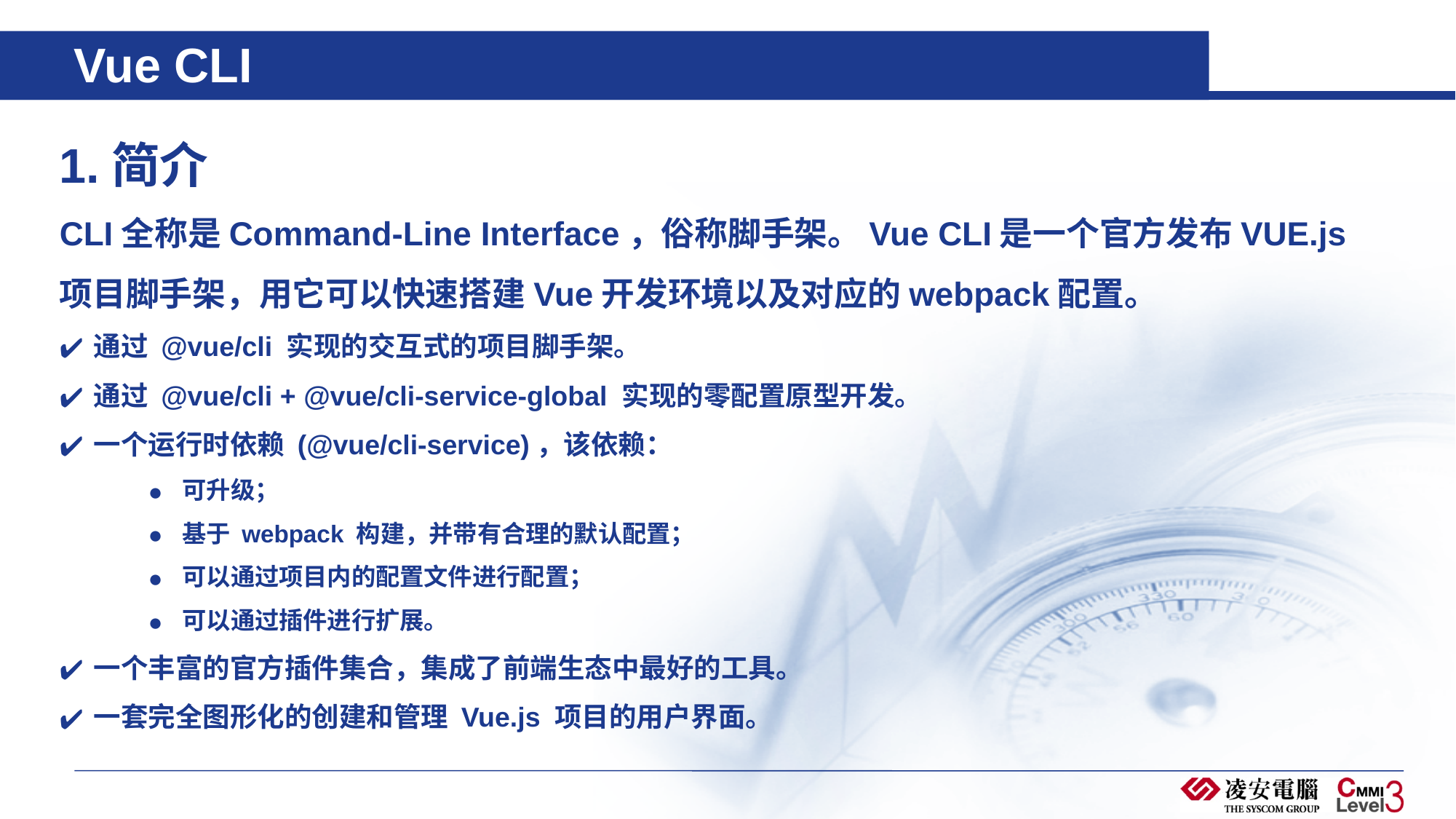

# Vue CLI
1.简介
CLI全称是Command-Line Interface，俗称脚手架。Vue CLI是一个官方发布VUE.js项目脚手架，用它可以快速搭建Vue开发环境以及对应的webpack配置。
通过 @vue/cli 实现的交互式的项目脚手架。
通过 @vue/cli + @vue/cli-service-global 实现的零配置原型开发。
一个运行时依赖 (@vue/cli-service)，该依赖：
可升级；
基于 webpack 构建，并带有合理的默认配置；
可以通过项目内的配置文件进行配置；
可以通过插件进行扩展。
一个丰富的官方插件集合，集成了前端生态中最好的工具。
一套完全图形化的创建和管理 Vue.js 项目的用户界面。